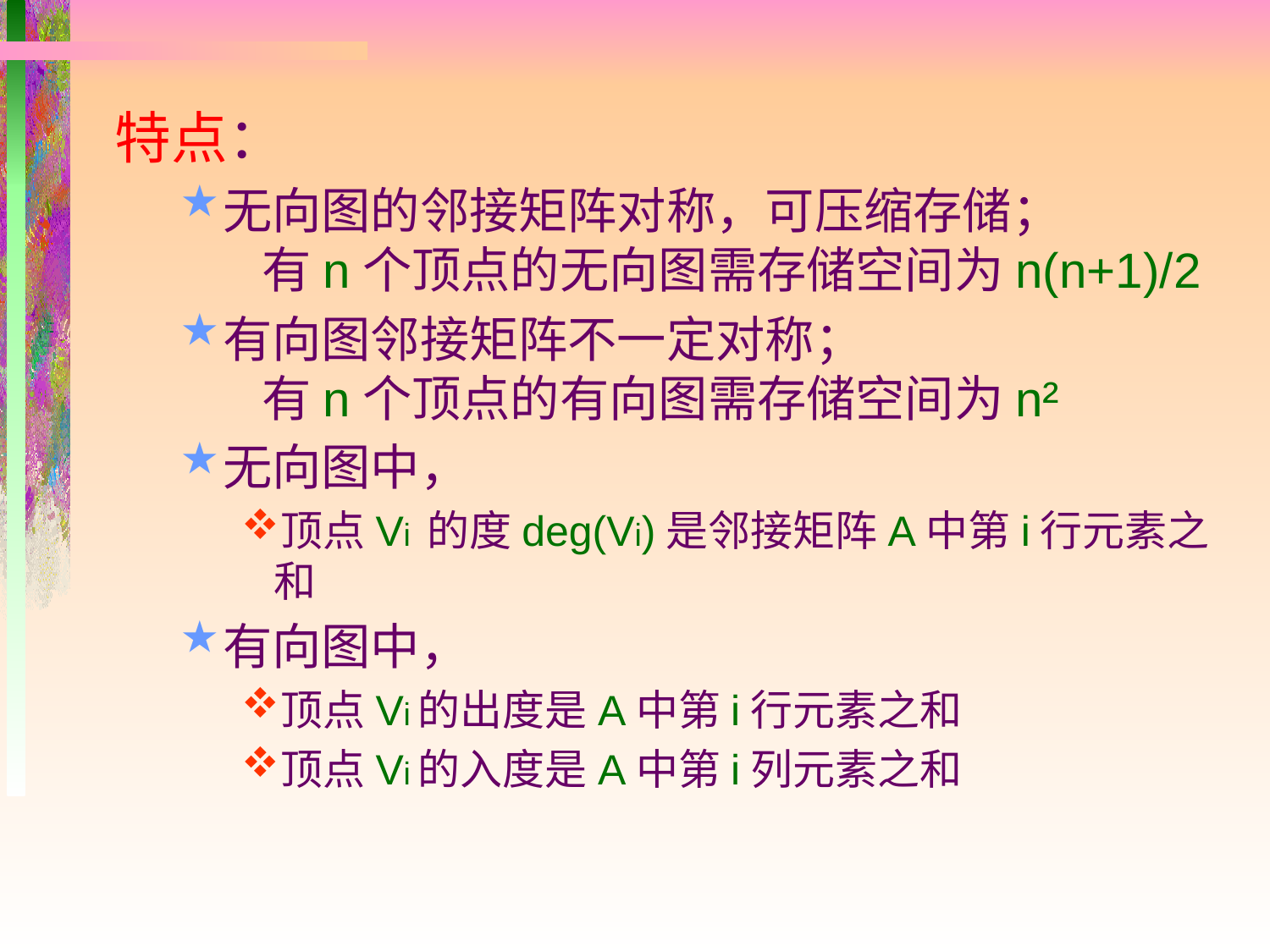

特点：
无向图的邻接矩阵对称，可压缩存储；
    有n个顶点的无向图需存储空间为n(n+1)/2
有向图邻接矩阵不一定对称；
    有n个顶点的有向图需存储空间为n²
无向图中，
顶点Vi 的度deg(Vi)是邻接矩阵A中第i行元素之和
有向图中，
顶点Vi的出度是A中第i行元素之和
顶点Vi的入度是A中第i列元素之和